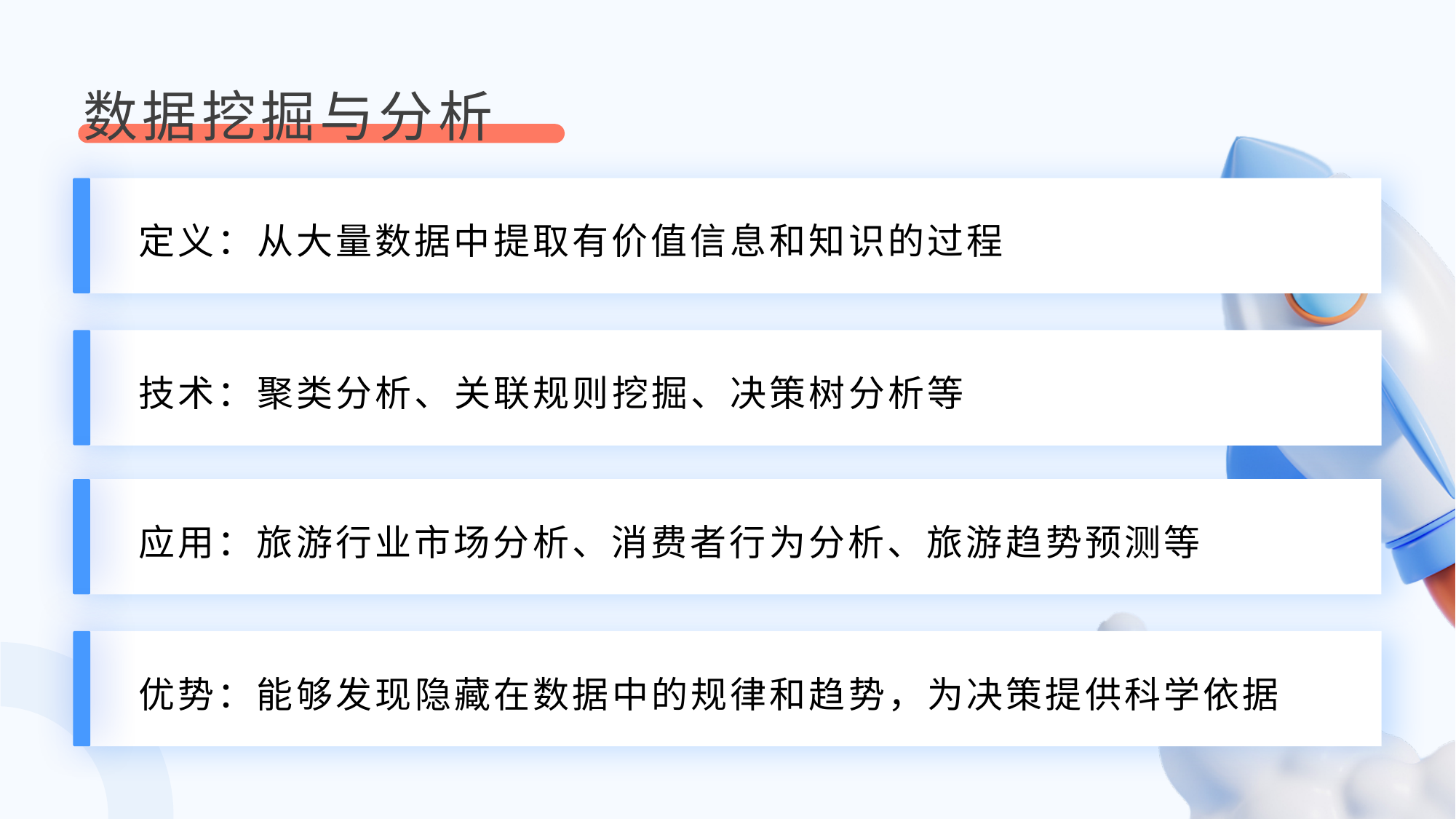

数据挖掘与分析
定义：从大量数据中提取有价值信息和知识的过程

技术：聚类分析、关联规则挖掘、决策树分析等

应用：旅游行业市场分析、消费者行为分析、旅游趋势预测等

优势：能够发现隐藏在数据中的规律和趋势，为决策提供科学依据